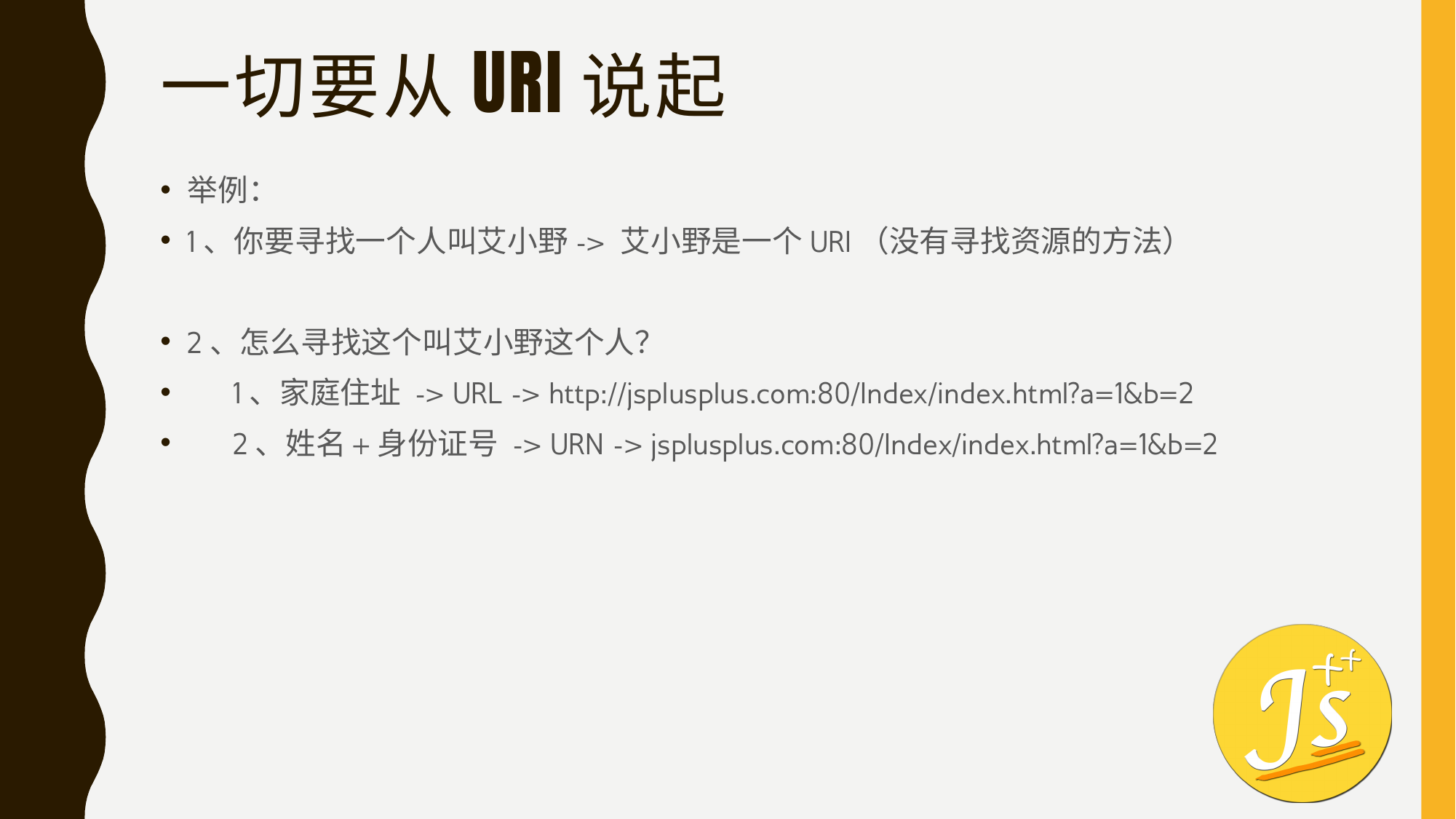

# 一切要从uri说起
举例：
1、你要寻找一个人叫艾小野-> 艾小野是一个URI（没有寻找资源的方法）

2、怎么寻找这个叫艾小野这个人？
     1、家庭住址 -> URL -> http://jsplusplus.com:80/Index/index.html?a=1&b=2
     2、姓名+身份证号 -> URN -> jsplusplus.com:80/Index/index.html?a=1&b=2